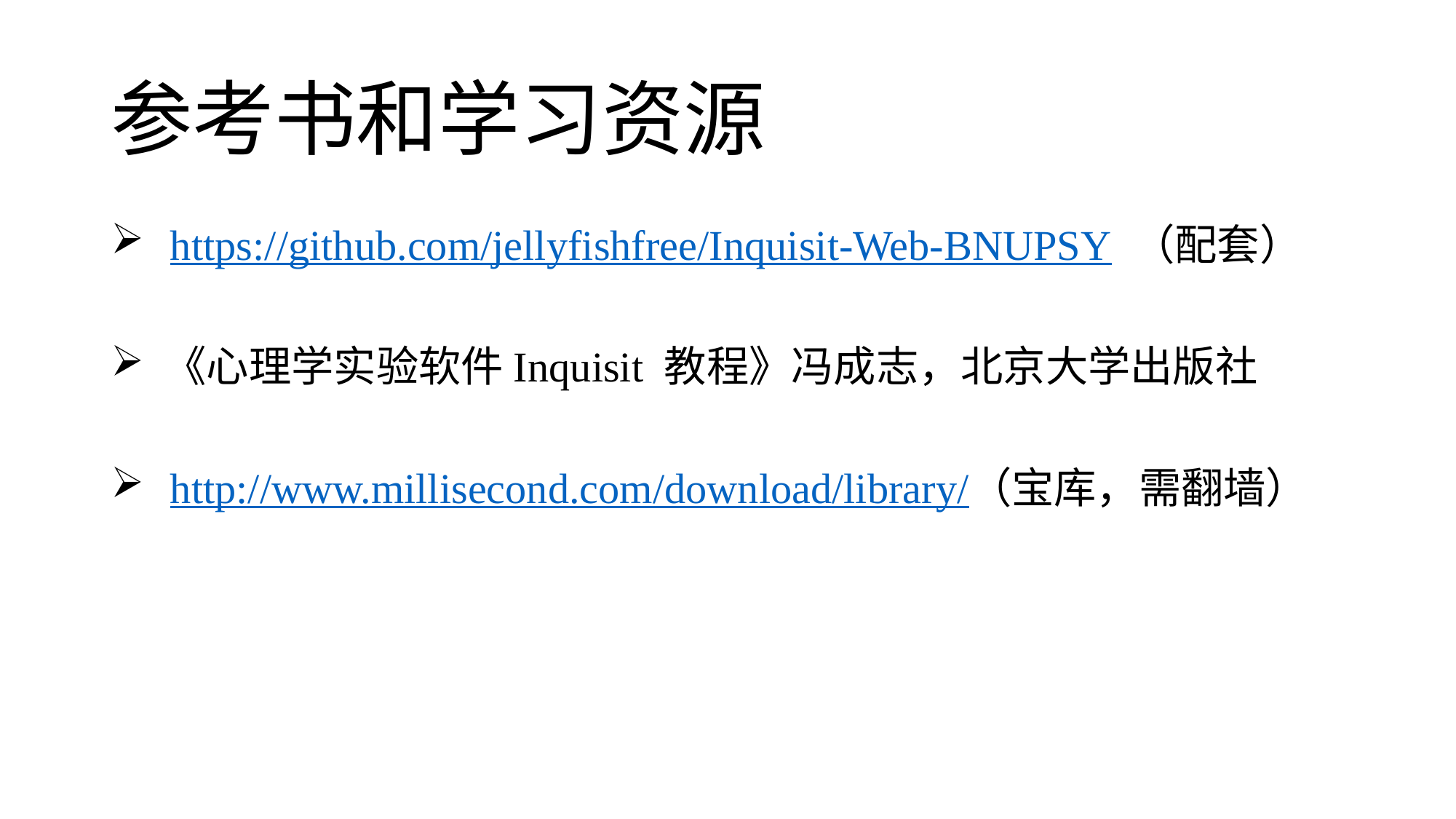

# 参考书和学习资源
 https://github.com/jellyfishfree/Inquisit-Web-BNUPSY （配套）

 《心理学实验软件Inquisit 教程》冯成志，北京大学出版社

 http://www.millisecond.com/download/library/（宝库，需翻墙）